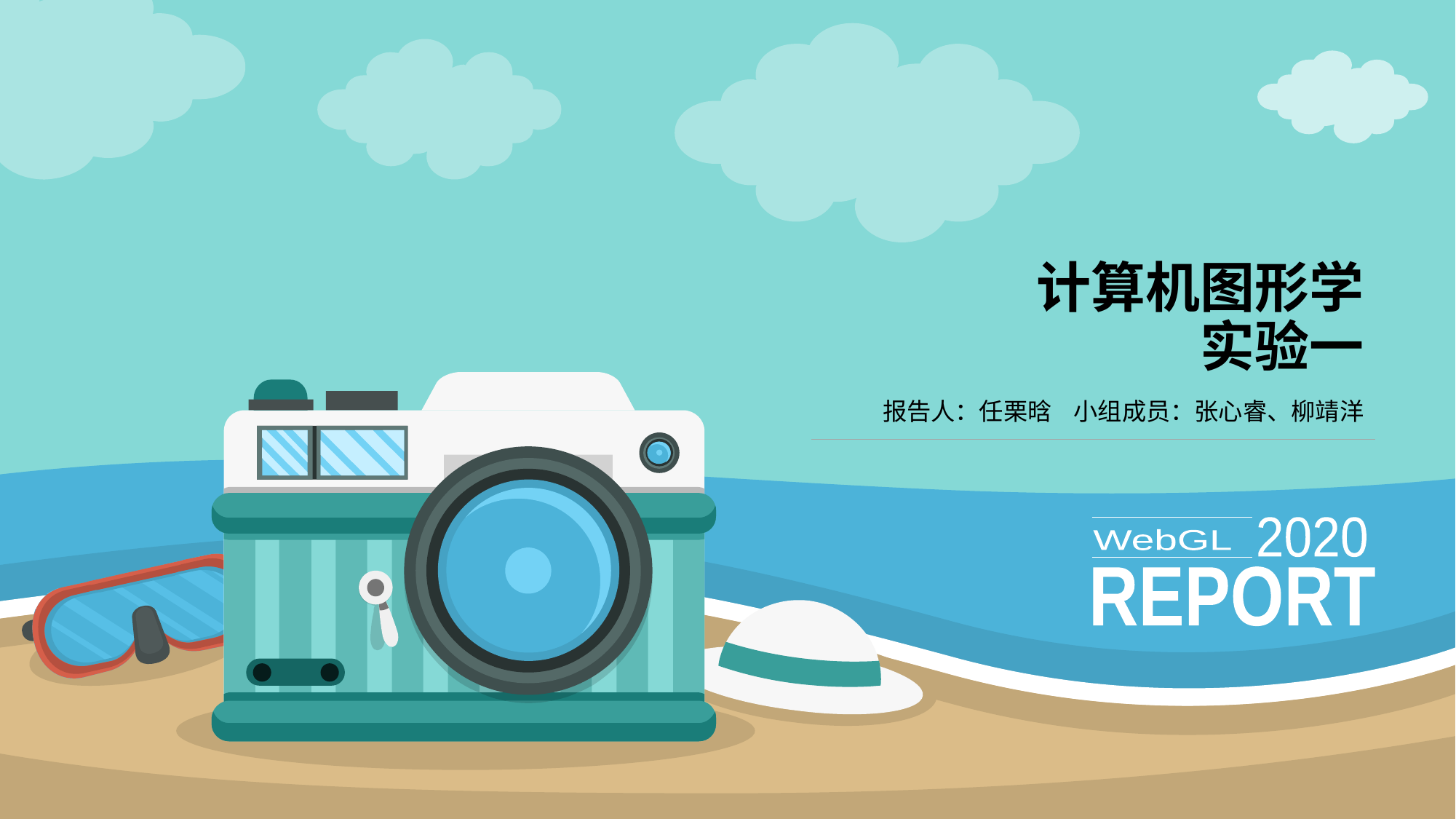

# 计算机图形学 实验一
报告人：任栗晗    小组成员：张心睿、柳靖洋
2020
WebGL
REPORT